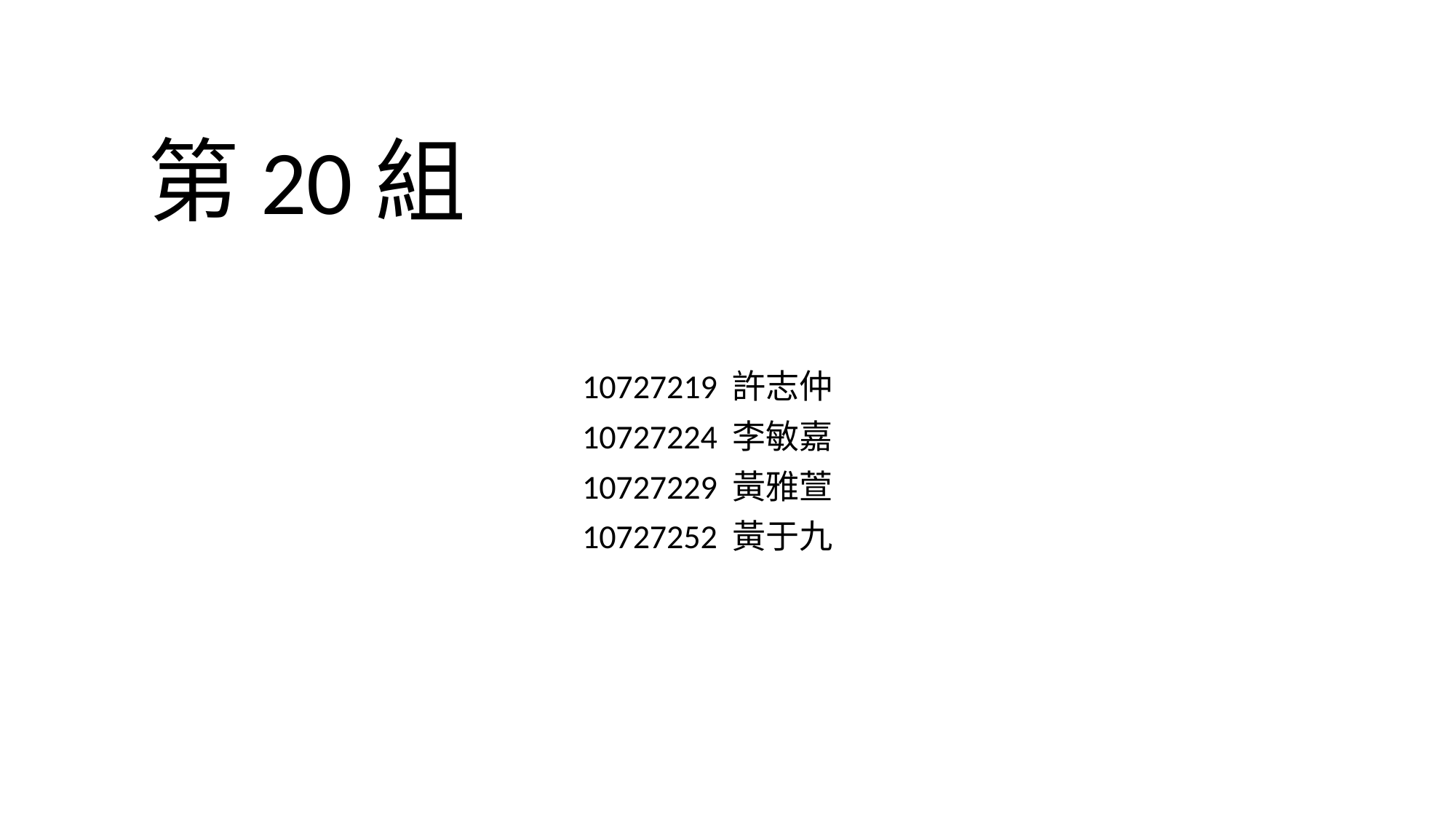

# 第20組
10727219 許志仲
10727224 李敏嘉
10727229 黃雅萱
10727252 黃于九